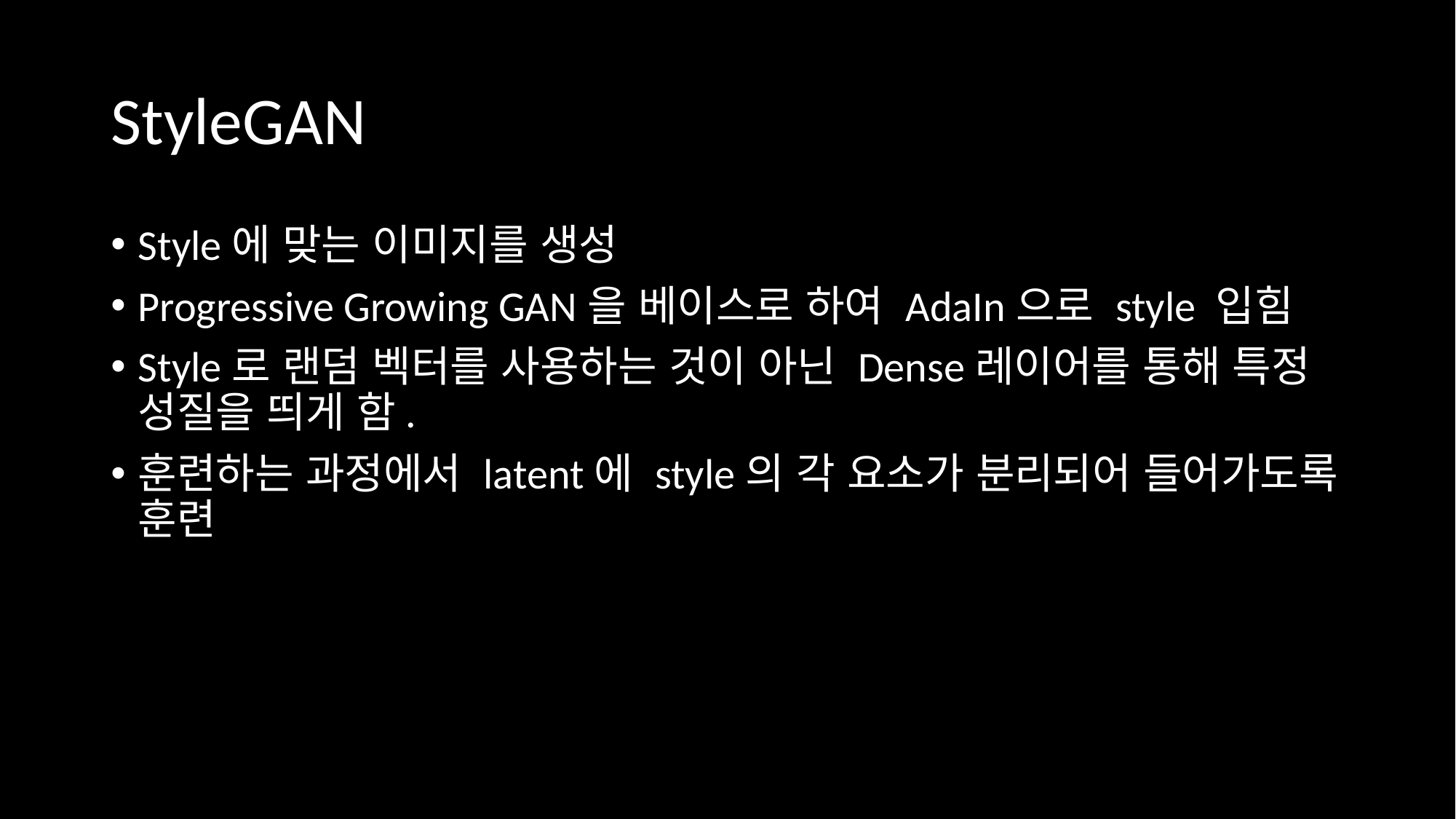

# StyleGAN
Style에 맞는 이미지를 생성
Progressive Growing GAN을 베이스로 하여 AdaIn으로 style 입힘
Style로 랜덤 벡터를 사용하는 것이 아닌 Dense레이어를 통해 특정 성질을 띄게 함.
훈련하는 과정에서 latent에 style의 각 요소가 분리되어 들어가도록 훈련